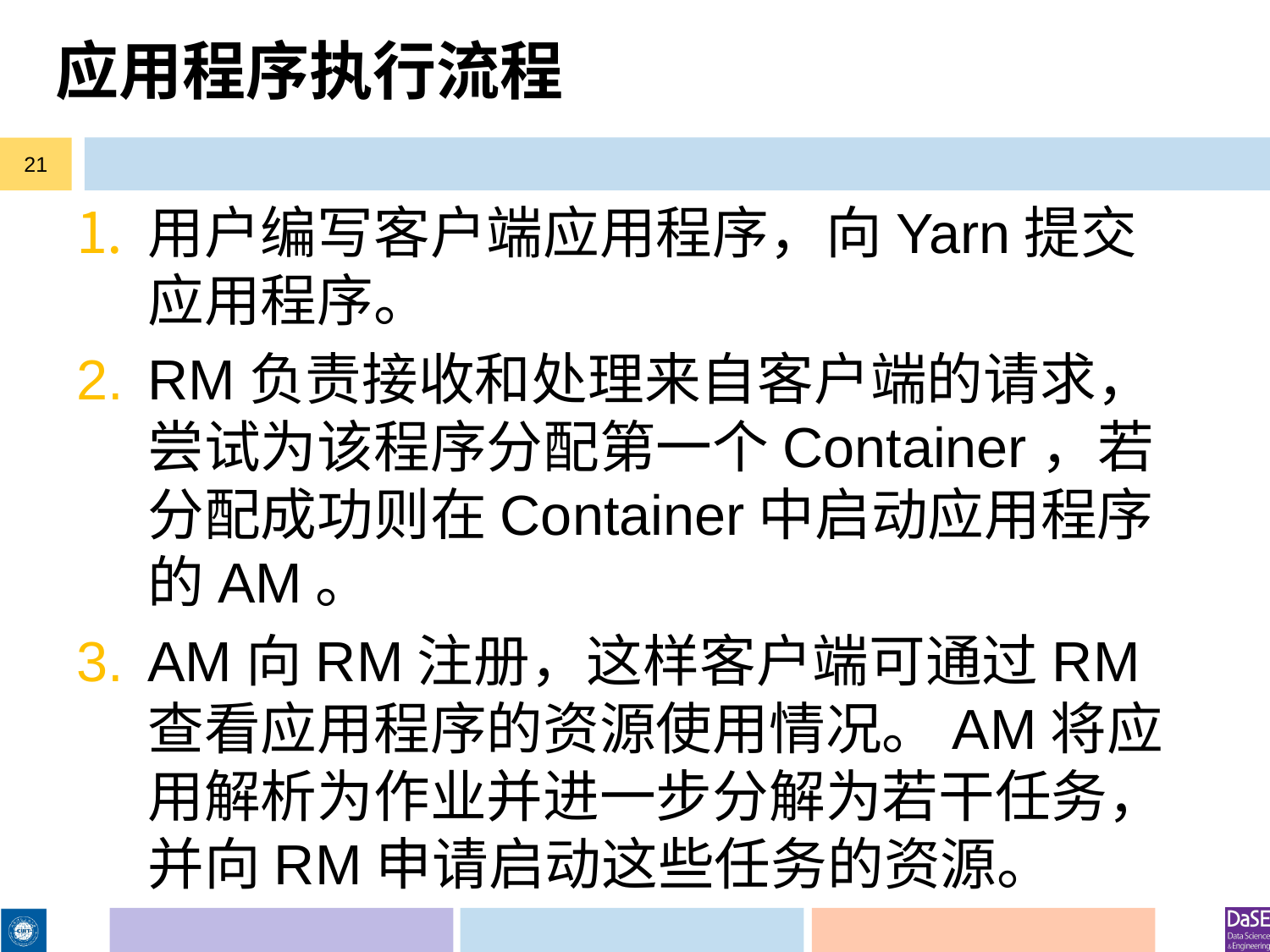

# 应用程序执行流程
21
用户编写客户端应用程序，向Yarn提交应用程序。
RM负责接收和处理来自客户端的请求，尝试为该程序分配第一个Container，若分配成功则在Container中启动应用程序的AM。
AM向RM注册，这样客户端可通过RM查看应用程序的资源使用情况。AM将应用解析为作业并进一步分解为若干任务，并向RM申请启动这些任务的资源。